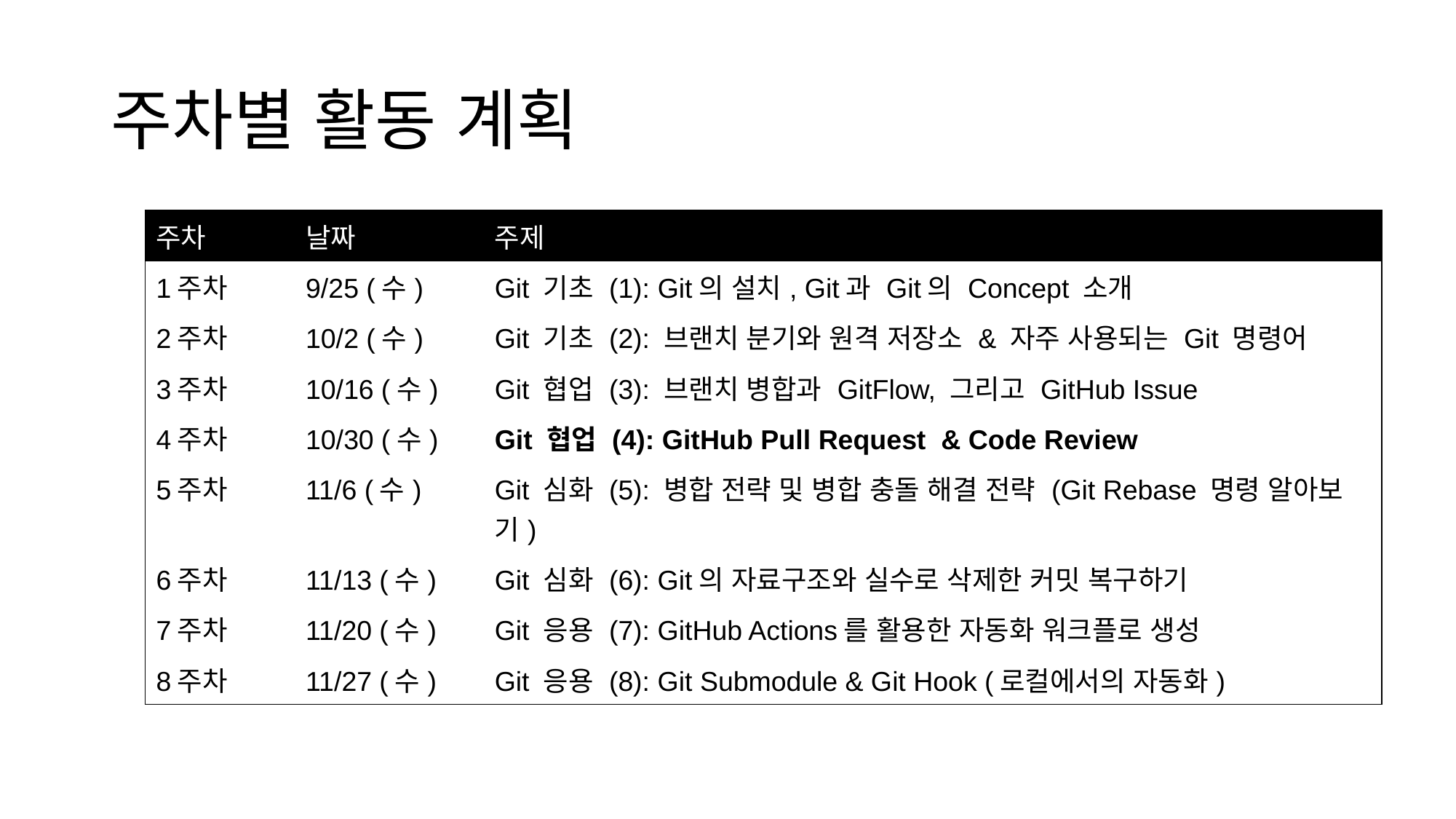

# 주차별 활동 계획
| 주차 | 날짜 | 주제 |
| --- | --- | --- |
| 1주차 | 9/25 (수) | Git 기초 (1): Git의 설치, Git과 Git의 Concept 소개 |
| 2주차 | 10/2 (수) | Git 기초 (2): 브랜치 분기와 원격 저장소 & 자주 사용되는 Git 명령어 |
| 3주차 | 10/16 (수) | Git 협업 (3): 브랜치 병합과 GitFlow, 그리고 GitHub Issue |
| 4주차 | 10/30 (수) | Git 협업 (4): GitHub Pull Request & Code Review |
| 5주차 | 11/6 (수) | Git 심화 (5): 병합 전략 및 병합 충돌 해결 전략 (Git Rebase 명령 알아보기) |
| 6주차 | 11/13 (수) | Git 심화 (6): Git의 자료구조와 실수로 삭제한 커밋 복구하기 |
| 7주차 | 11/20 (수) | Git 응용 (7): GitHub Actions를 활용한 자동화 워크플로 생성 |
| 8주차 | 11/27 (수) | Git 응용 (8): Git Submodule & Git Hook (로컬에서의 자동화) |